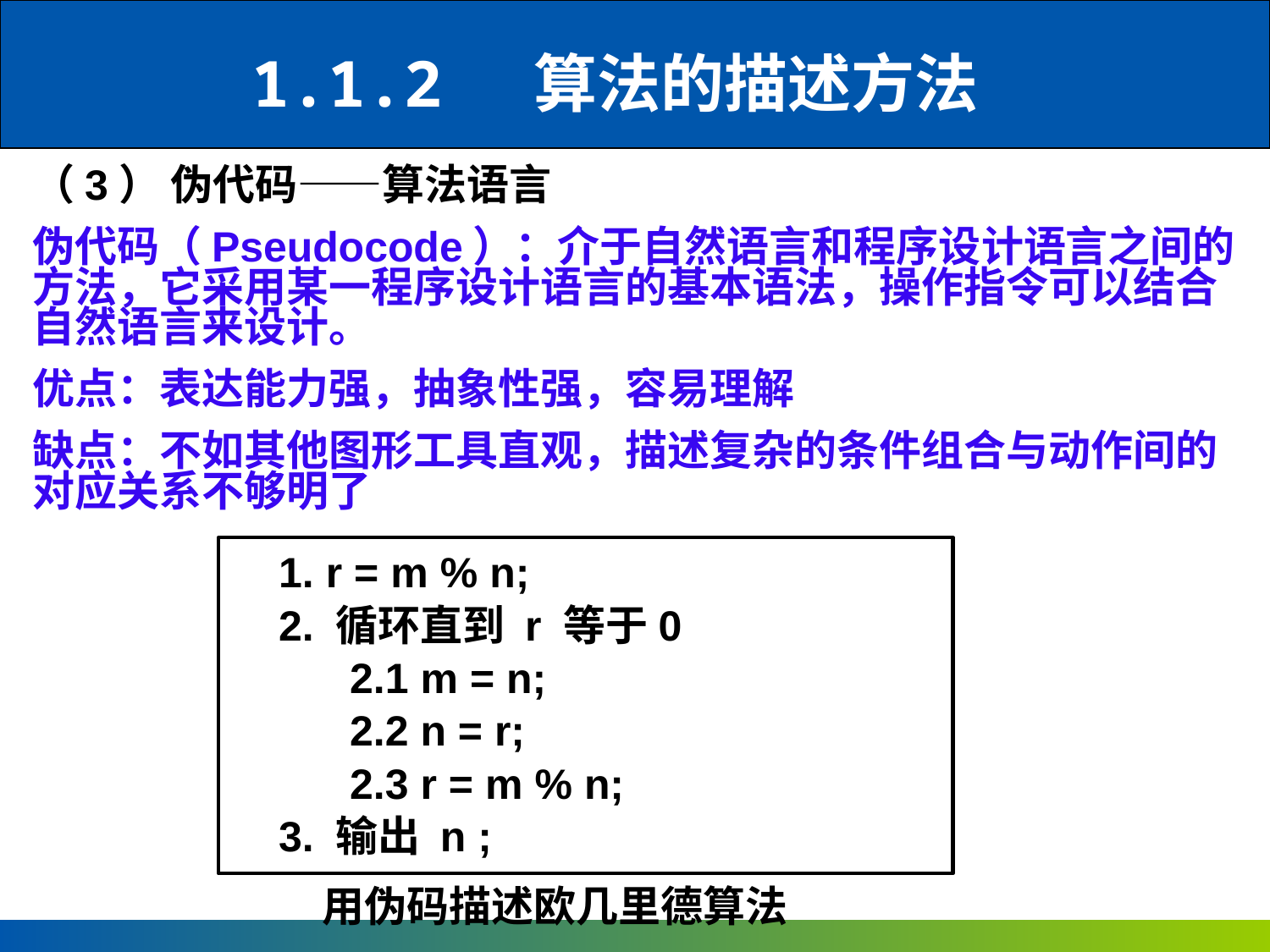

1.1.2  算法的描述方法
（3） 伪代码——算法语言
伪代码（Pseudocode）：介于自然语言和程序设计语言之间的方法，它采用某一程序设计语言的基本语法，操作指令可以结合自然语言来设计。
优点：表达能力强，抽象性强，容易理解
缺点：不如其他图形工具直观，描述复杂的条件组合与动作间的对应关系不够明了
    1. r = m % n;
    2. 循环直到 r 等于0
          2.1 m = n;
          2.2 n = r;
          2.3 r = m % n;
    3. 输出 n ;
用伪码描述欧几里德算法